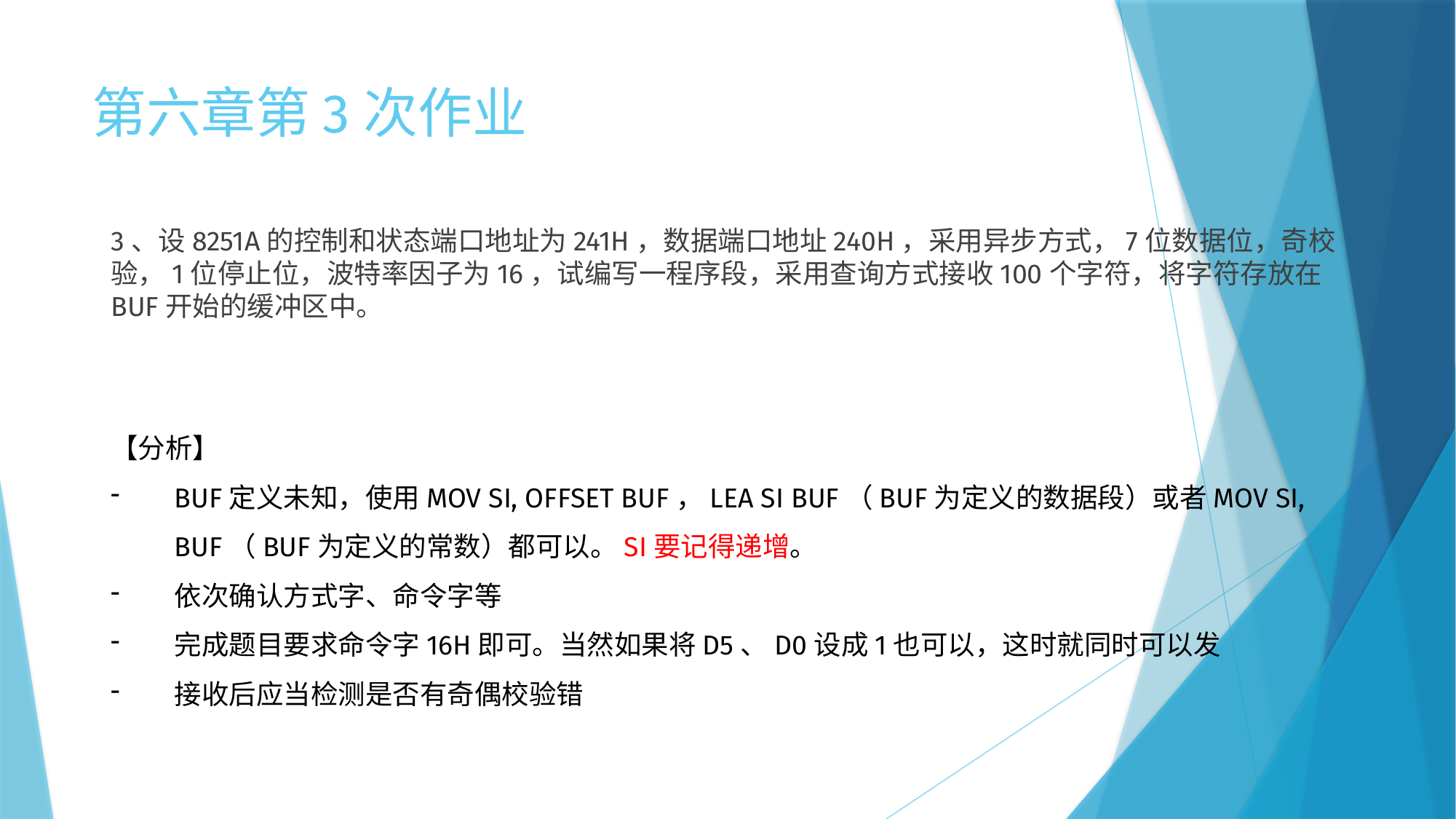

# 第六章第3次作业
3、设8251A的控制和状态端口地址为241H，数据端口地址240H，采用异步方式，7位数据位，奇校验，1位停止位，波特率因子为16，试编写一程序段，采用查询方式接收100个字符，将字符存放在BUF开始的缓冲区中。
【分析】
BUF定义未知，使用MOV SI, OFFSET BUF，LEA SI BUF（BUF为定义的数据段）或者MOV SI, BUF（BUF为定义的常数）都可以。SI要记得递增。
依次确认方式字、命令字等
完成题目要求命令字16H即可。当然如果将D5、D0设成1也可以，这时就同时可以发
接收后应当检测是否有奇偶校验错